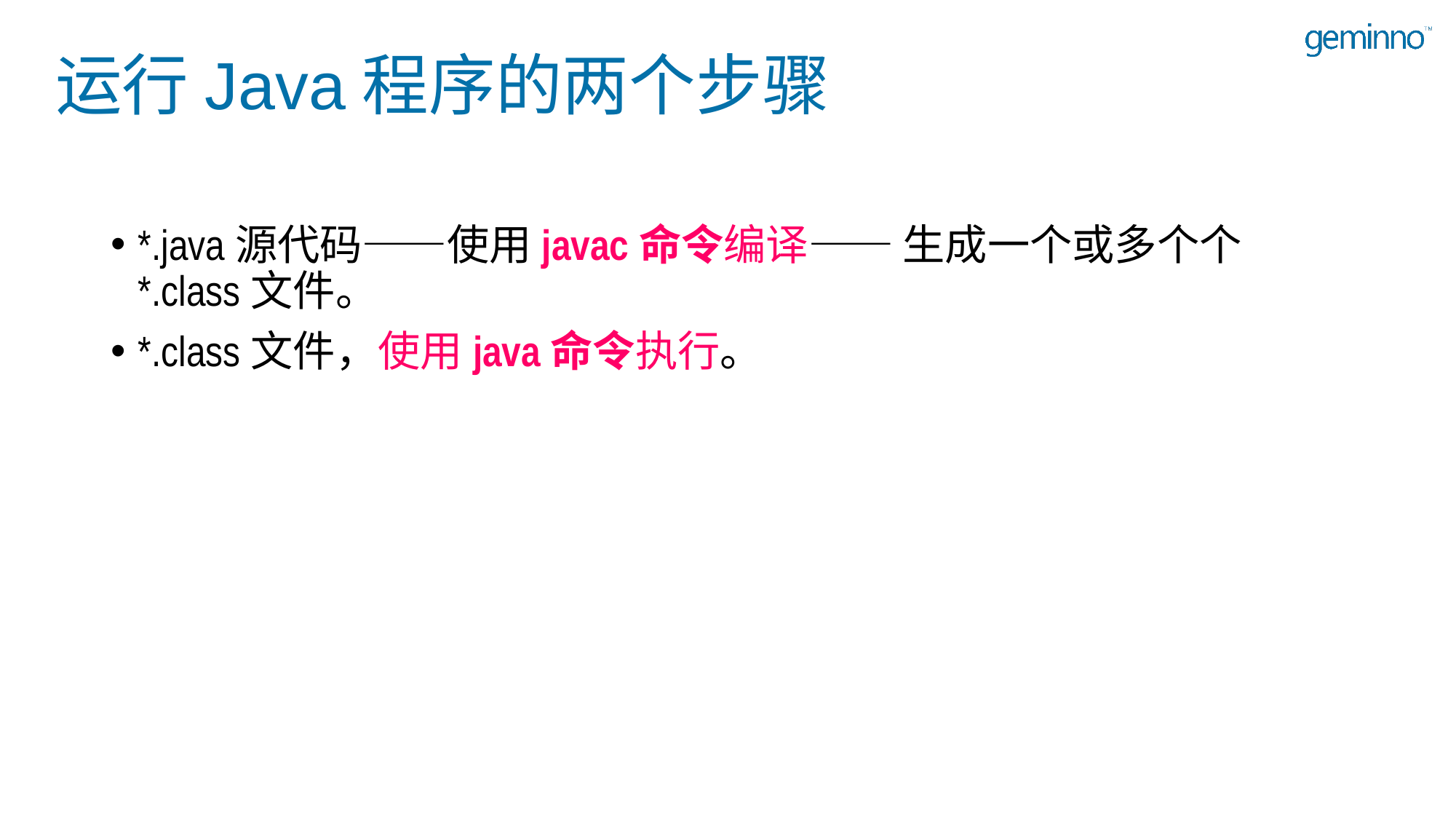

# 运行Java程序的两个步骤
*.java源代码——使用javac命令编译—— 生成一个或多个个*.class文件。
*.class文件，使用java命令执行。